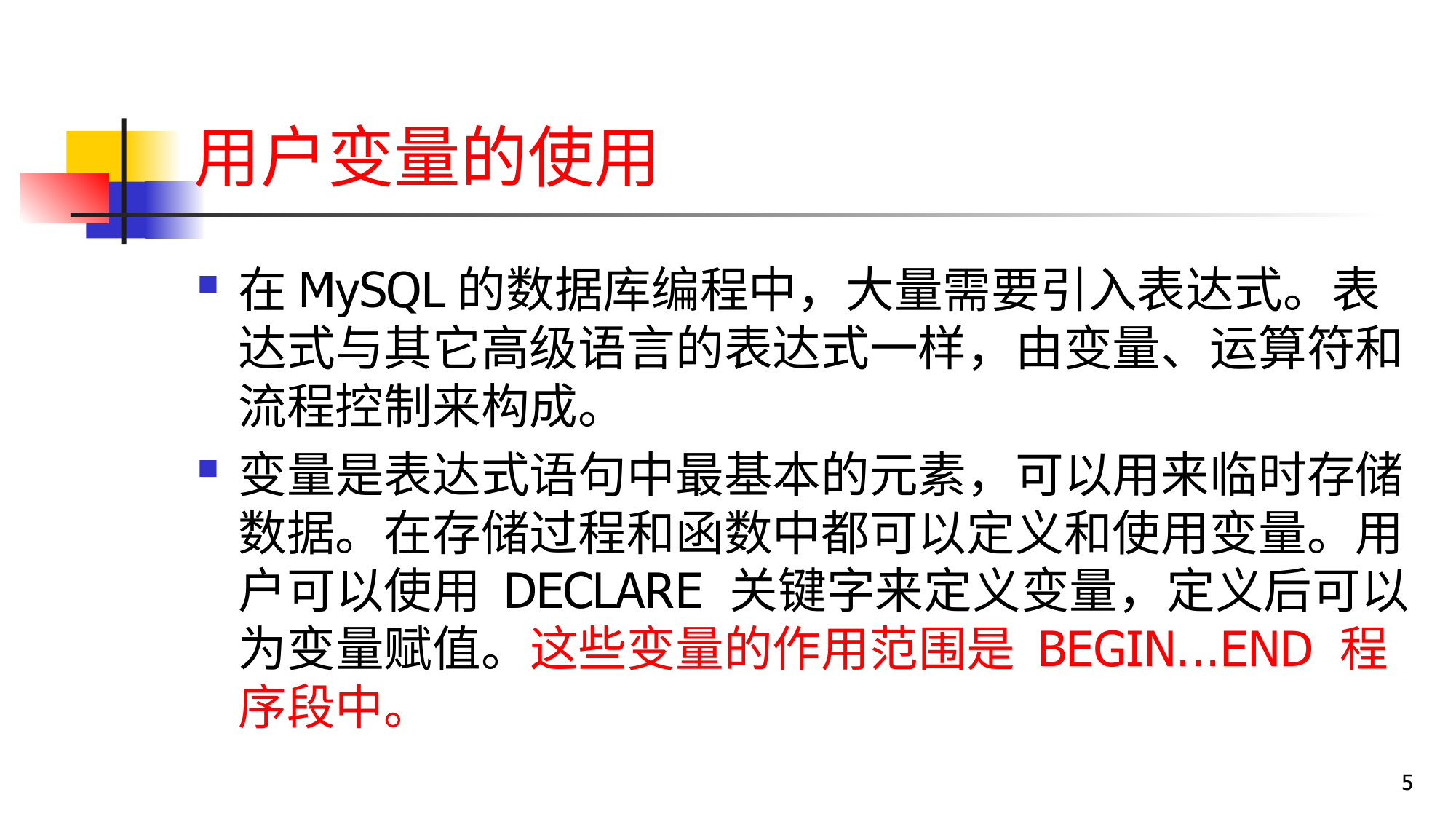

# 用户变量的使用
在MySQL的数据库编程中，大量需要引入表达式。表达式与其它高级语言的表达式一样，由变量、运算符和流程控制来构成。
变量是表达式语句中最基本的元素，可以用来临时存储数据。在存储过程和函数中都可以定义和使用变量。用户可以使用 DECLARE 关键字来定义变量，定义后可以为变量赋值。这些变量的作用范围是 BEGIN...END 程序段中。
5